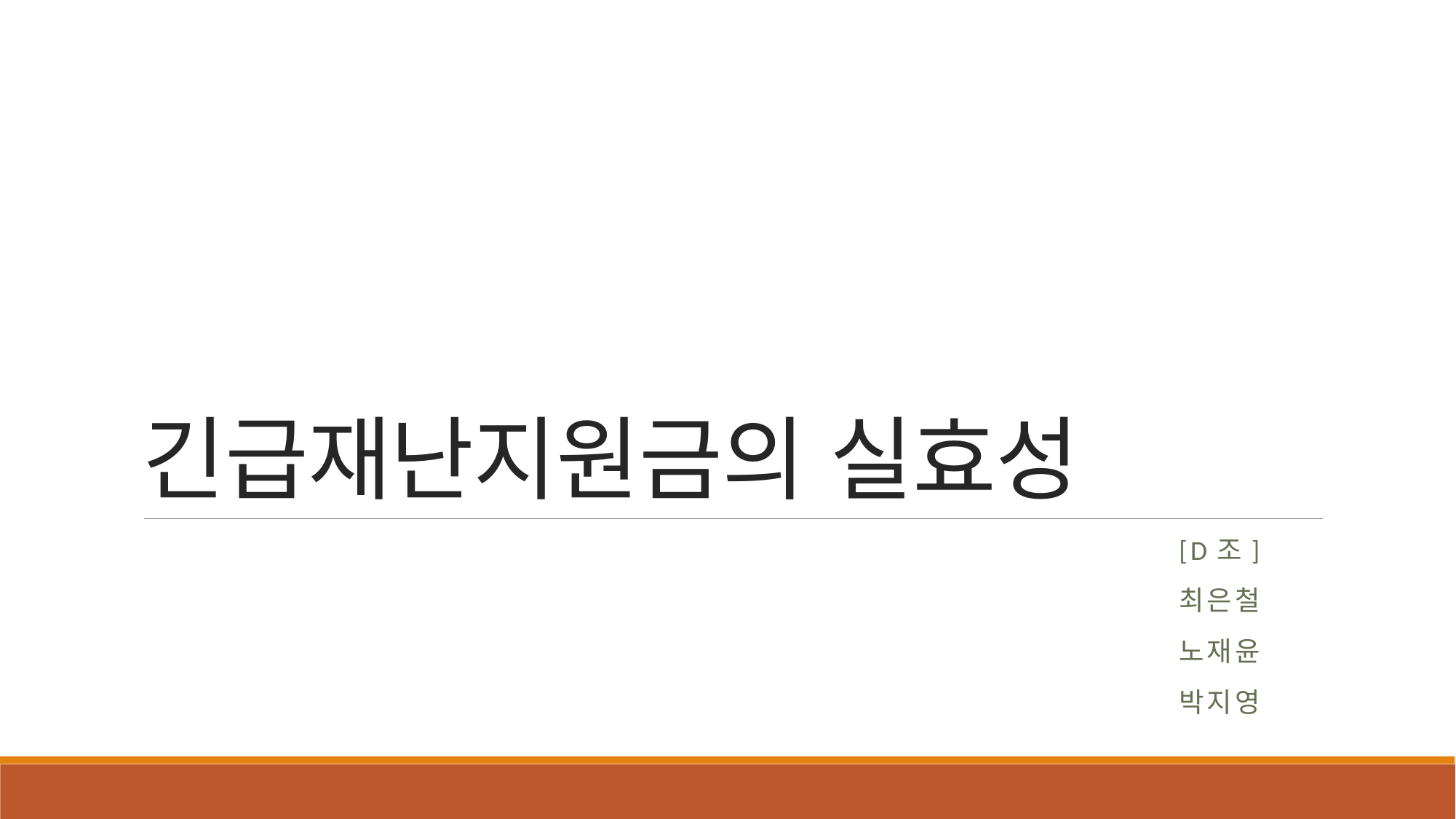

# 긴급재난지원금의 실효성
[D조]
최은철
노재윤
박지영